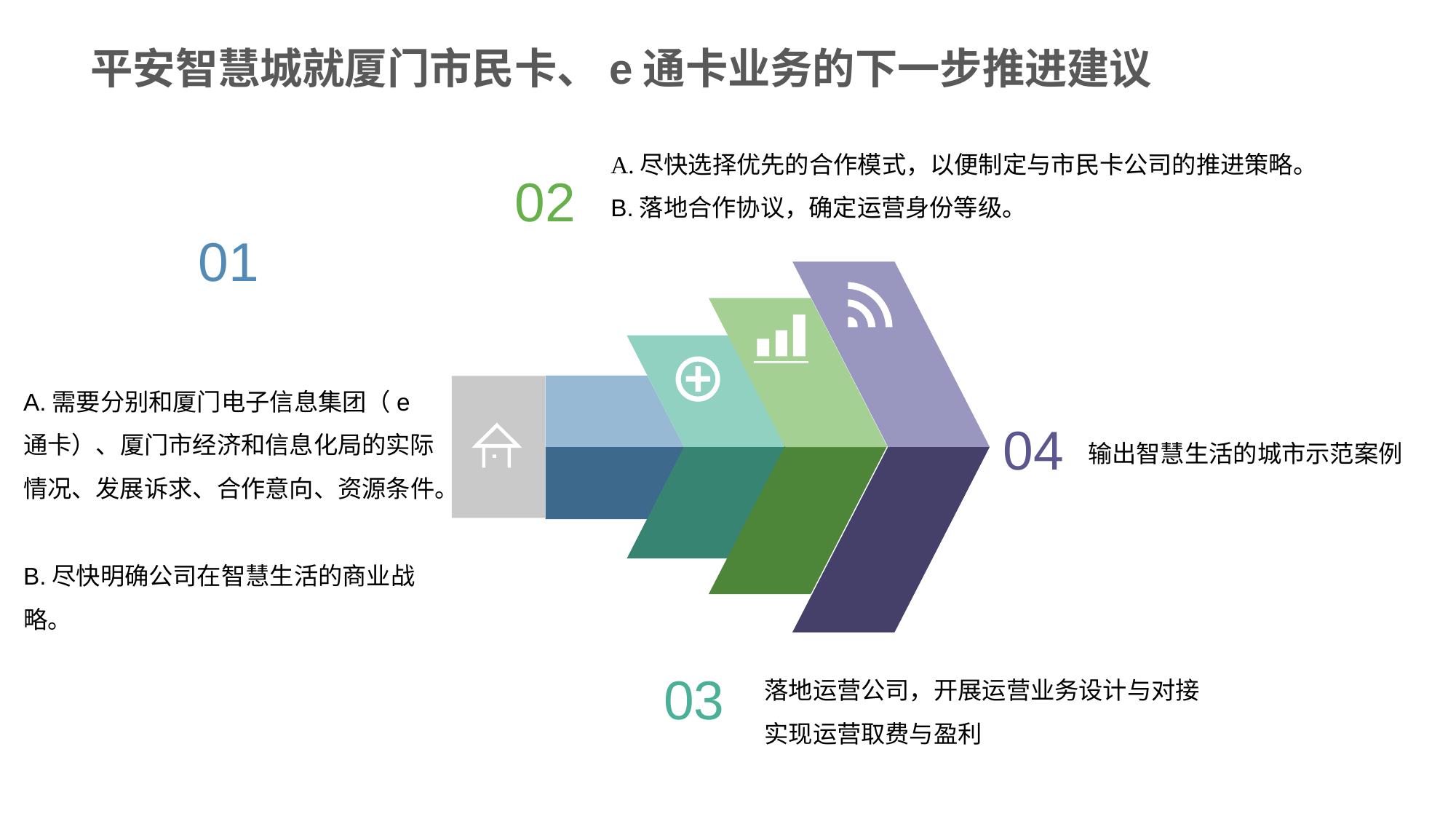

平安智慧城就厦门市民卡、e通卡业务的下一步推进建议
A.尽快选择优先的合作模式，以便制定与市民卡公司的推进策略。
B.落地合作协议，确定运营身份等级。
02
01

A.需要分别和厦门电子信息集团（e通卡）、厦门市经济和信息化局的实际情况、发展诉求、合作意向、资源条件。

B.尽快明确公司在智慧生活的商业战略。

04
输出智慧生活的城市示范案例

落地运营公司，开展运营业务设计与对接
实现运营取费与盈利
03